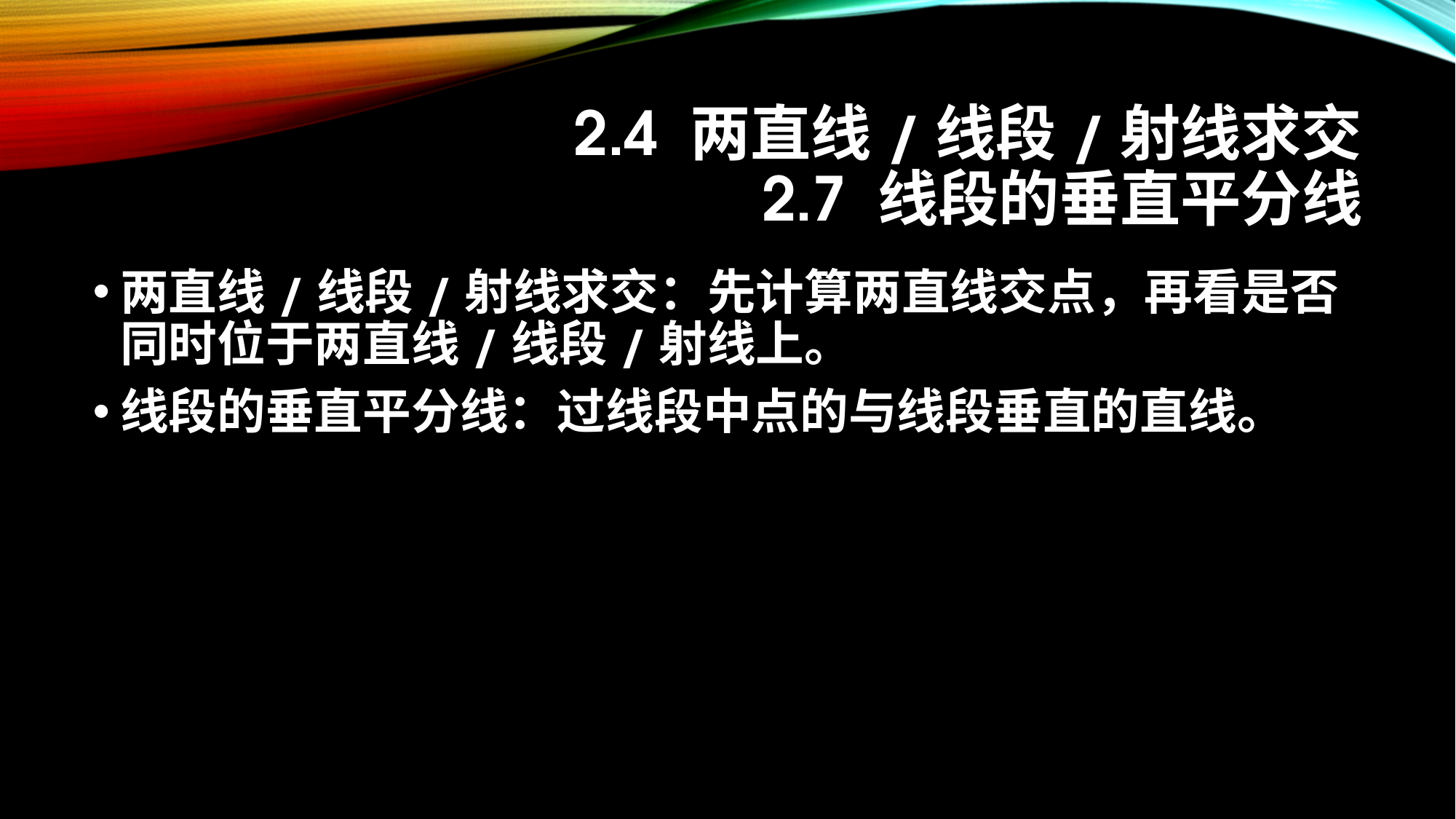

# 2.4 两直线/线段/射线求交 2.7 线段的垂直平分线
两直线/线段/射线求交：先计算两直线交点，再看是否同时位于两直线/线段/射线上。
线段的垂直平分线：过线段中点的与线段垂直的直线。